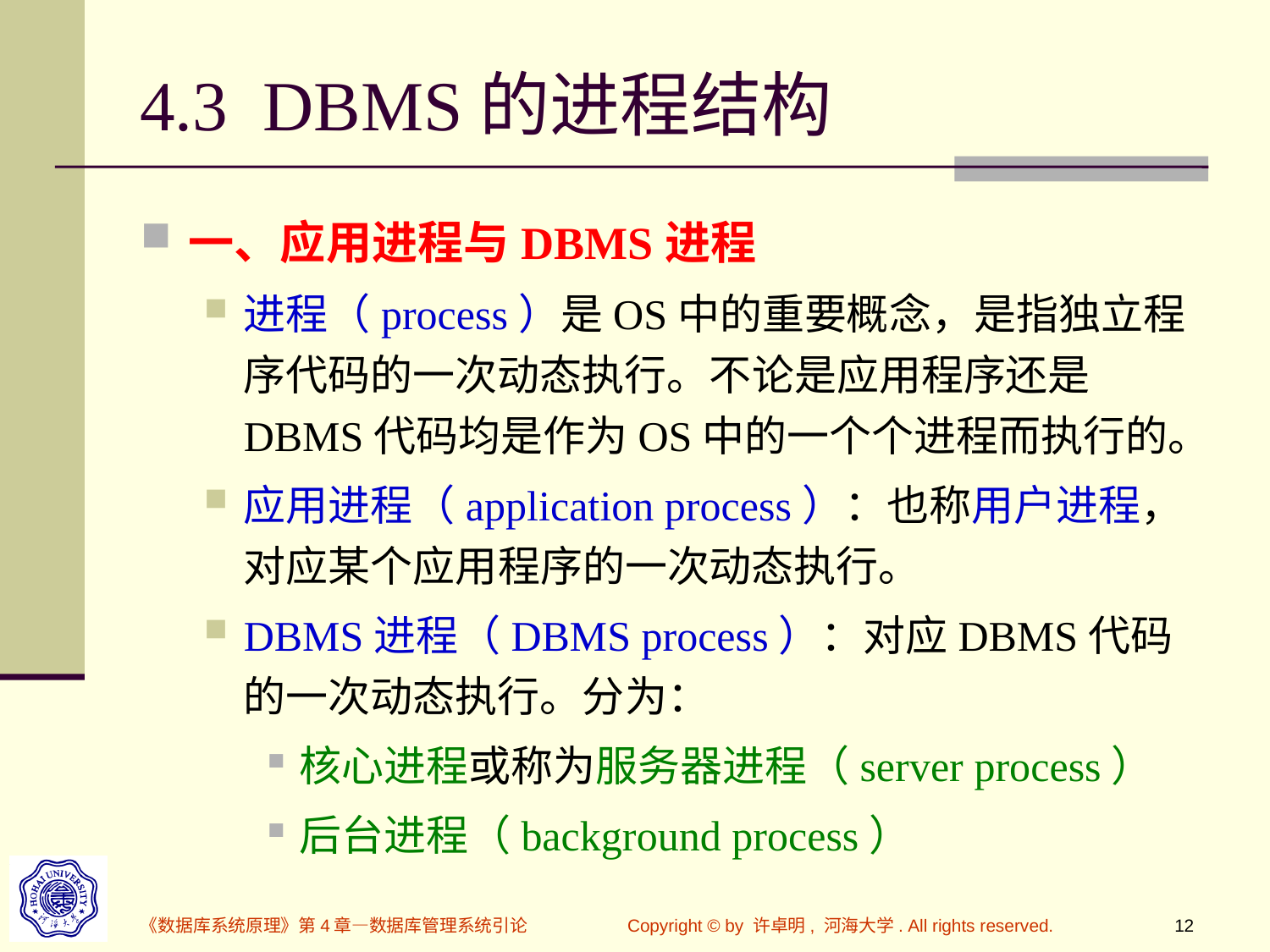

# 4.3  DBMS的进程结构
一、应用进程与DBMS进程
进程（process）是OS中的重要概念，是指独立程序代码的一次动态执行。不论是应用程序还是DBMS代码均是作为OS中的一个个进程而执行的。
应用进程（application process）：也称用户进程，对应某个应用程序的一次动态执行。
DBMS进程（DBMS process）：对应DBMS代码的一次动态执行。分为：
核心进程或称为服务器进程（server process）
后台进程（background process）
《数据库系统原理》第4章—数据库管理系统引论
Copyright © by 许卓明, 河海大学. All rights reserved.
12